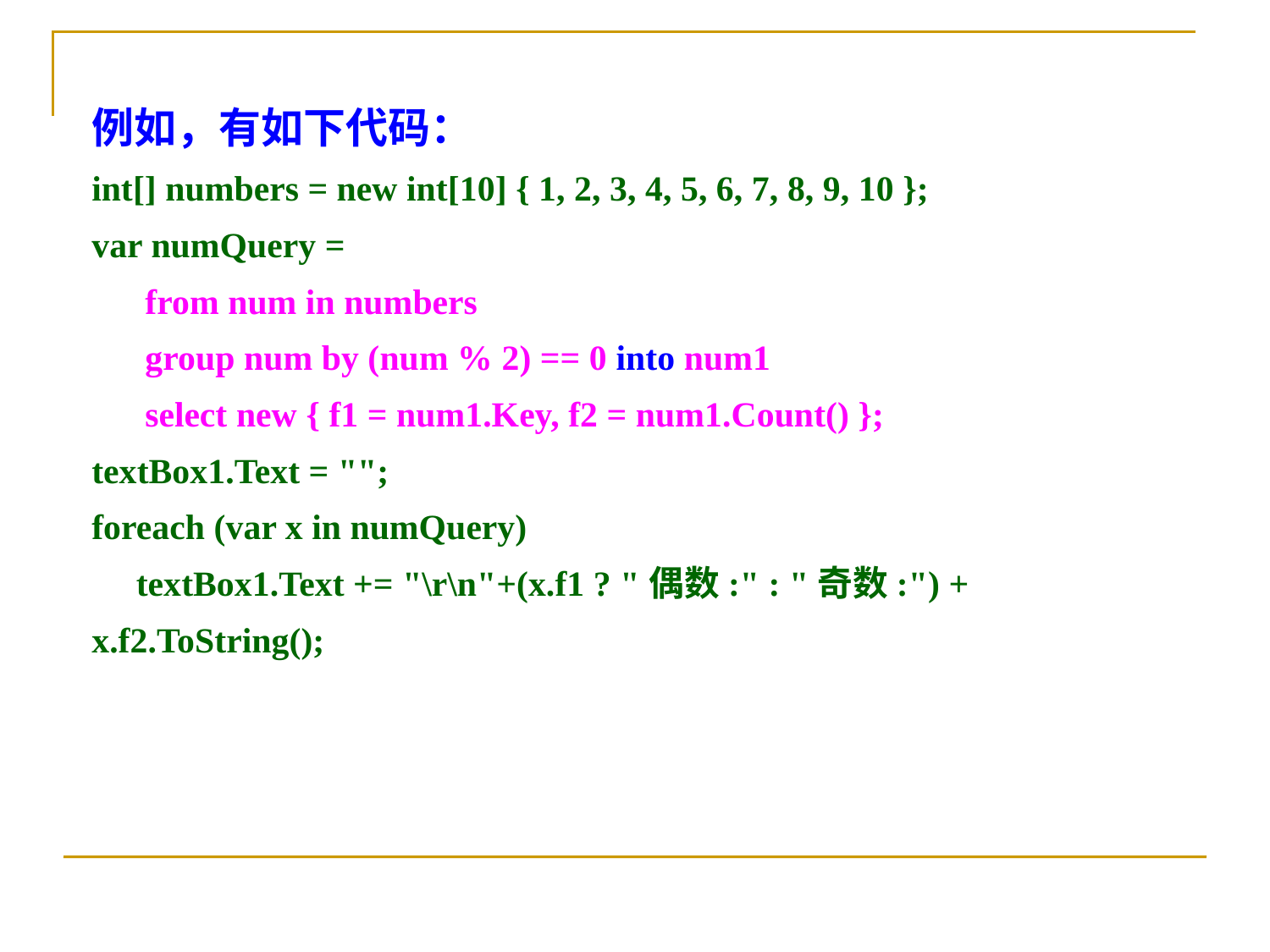

例如，有如下代码：
int[] numbers = new int[10] { 1, 2, 3, 4, 5, 6, 7, 8, 9, 10 };
var numQuery =
      from num in numbers
      group num by (num % 2) == 0 into num1
      select new { f1 = num1.Key, f2 = num1.Count() };
textBox1.Text = "";
foreach (var x in numQuery)
     textBox1.Text += "\r\n"+(x.f1 ? "偶数:" : "奇数:") + x.f2.ToString();